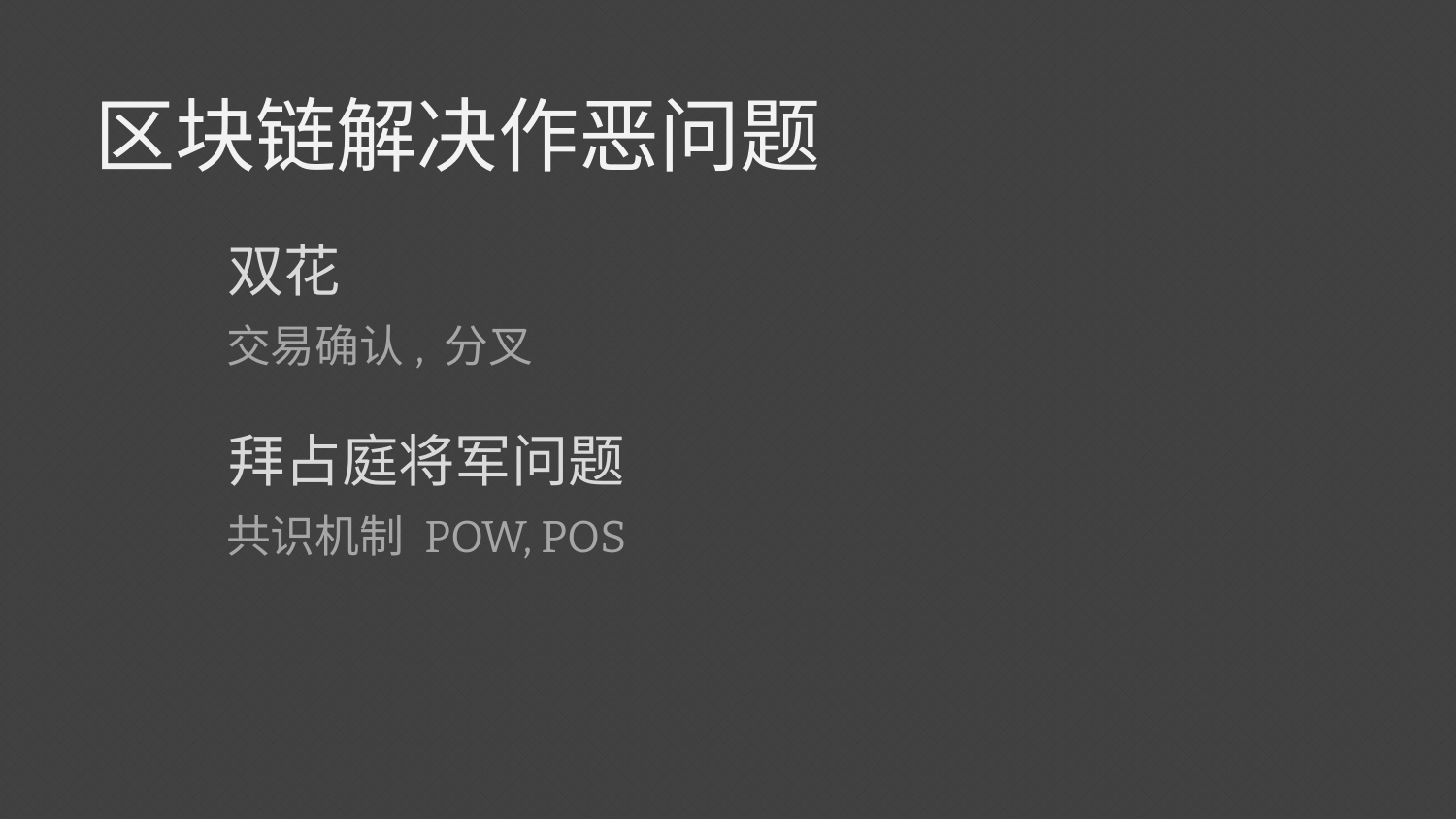

区块链解决作恶问题
双花
交易确认, 分叉
拜占庭将军问题
共识机制 POW, POS